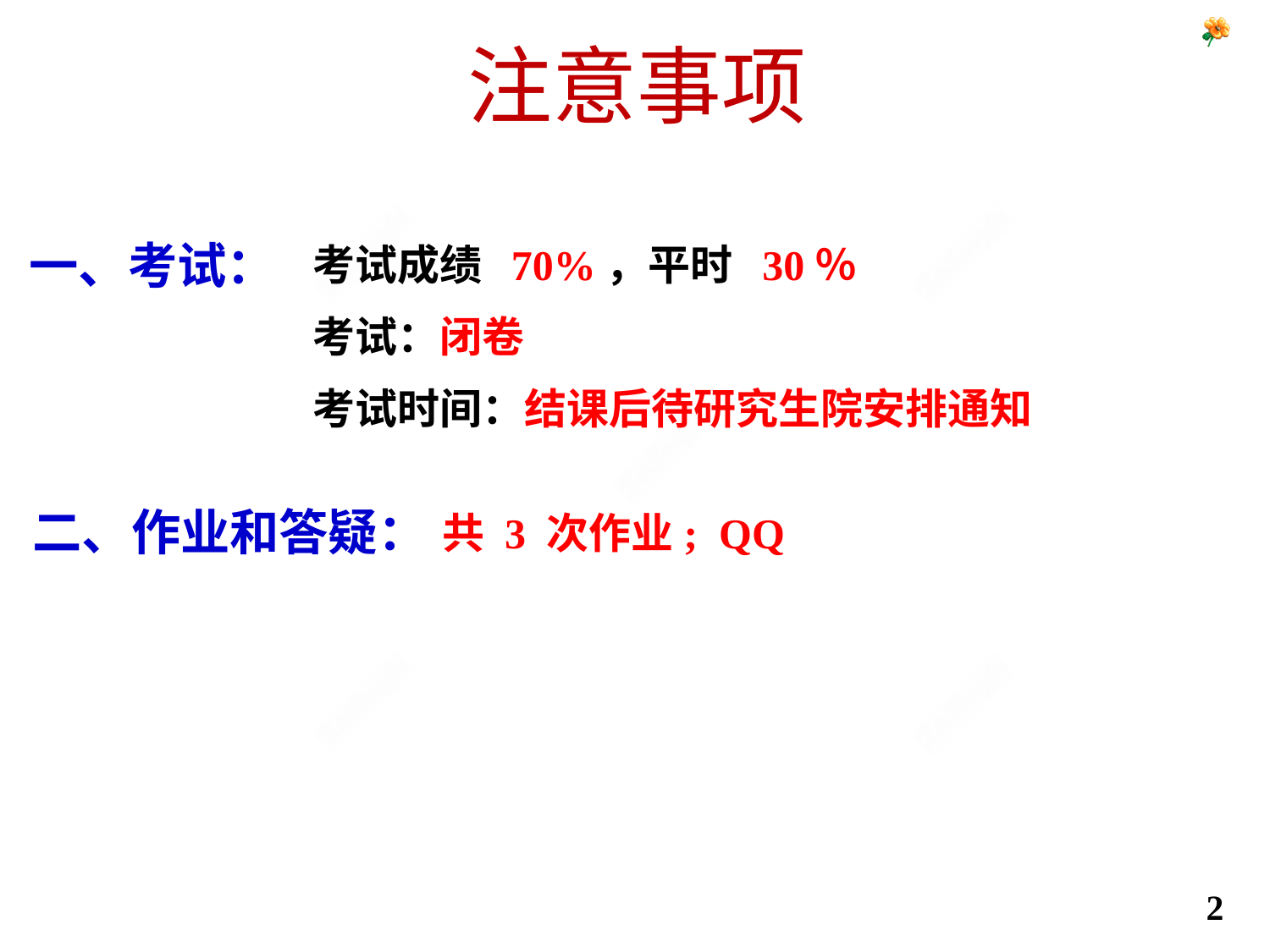

注意事项
一、考试：
考试成绩  70%，平时  30％
考试：闭卷
考试时间：结课后待研究生院安排通知
二、作业和答疑：
 共 3 次作业;  QQ